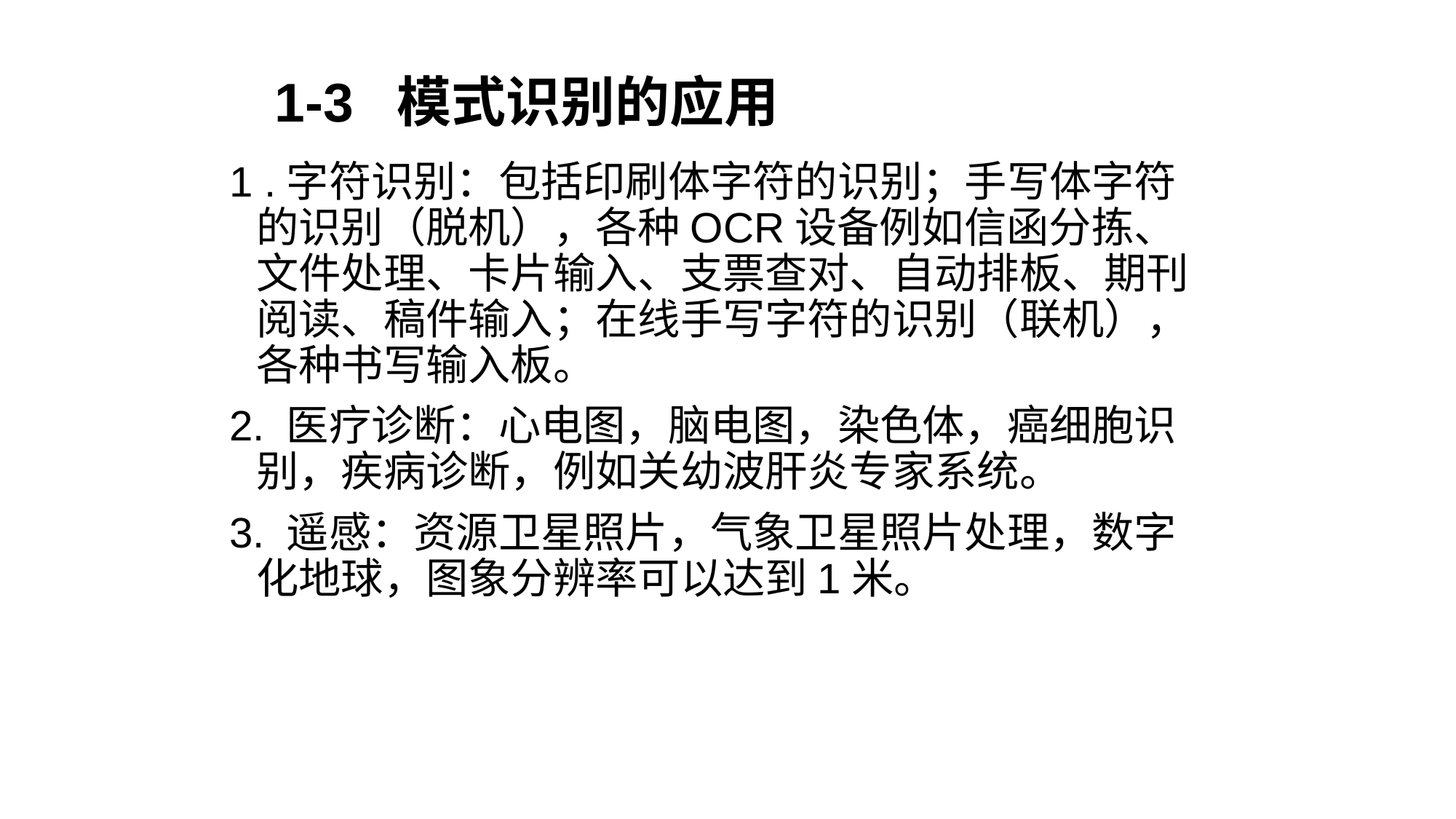

# 1-3  模式识别的应用
1 .字符识别：包括印刷体字符的识别；手写体字符的识别（脱机），各种OCR设备例如信函分拣、文件处理、卡片输入、支票查对、自动排板、期刊阅读、稿件输入；在线手写字符的识别（联机），各种书写输入板。
2. 医疗诊断：心电图，脑电图，染色体，癌细胞识别，疾病诊断，例如关幼波肝炎专家系统。
3. 遥感：资源卫星照片，气象卫星照片处理，数字化地球，图象分辨率可以达到1米。